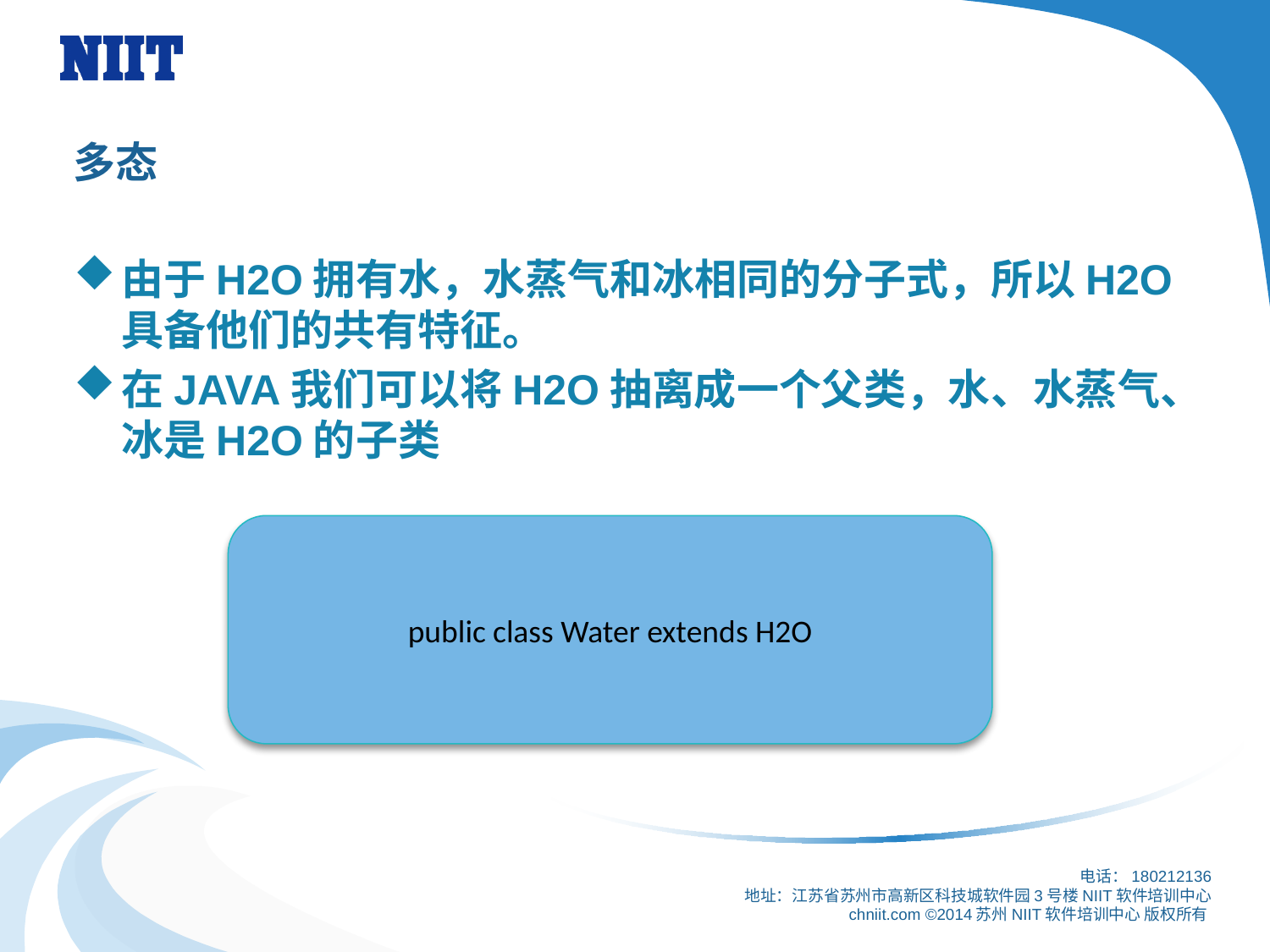

# 多态
由于H2O拥有水，水蒸气和冰相同的分子式，所以H2O具备他们的共有特征。
在JAVA我们可以将H2O抽离成一个父类，水、水蒸气、冰是H2O的子类
public class Water extends H2O